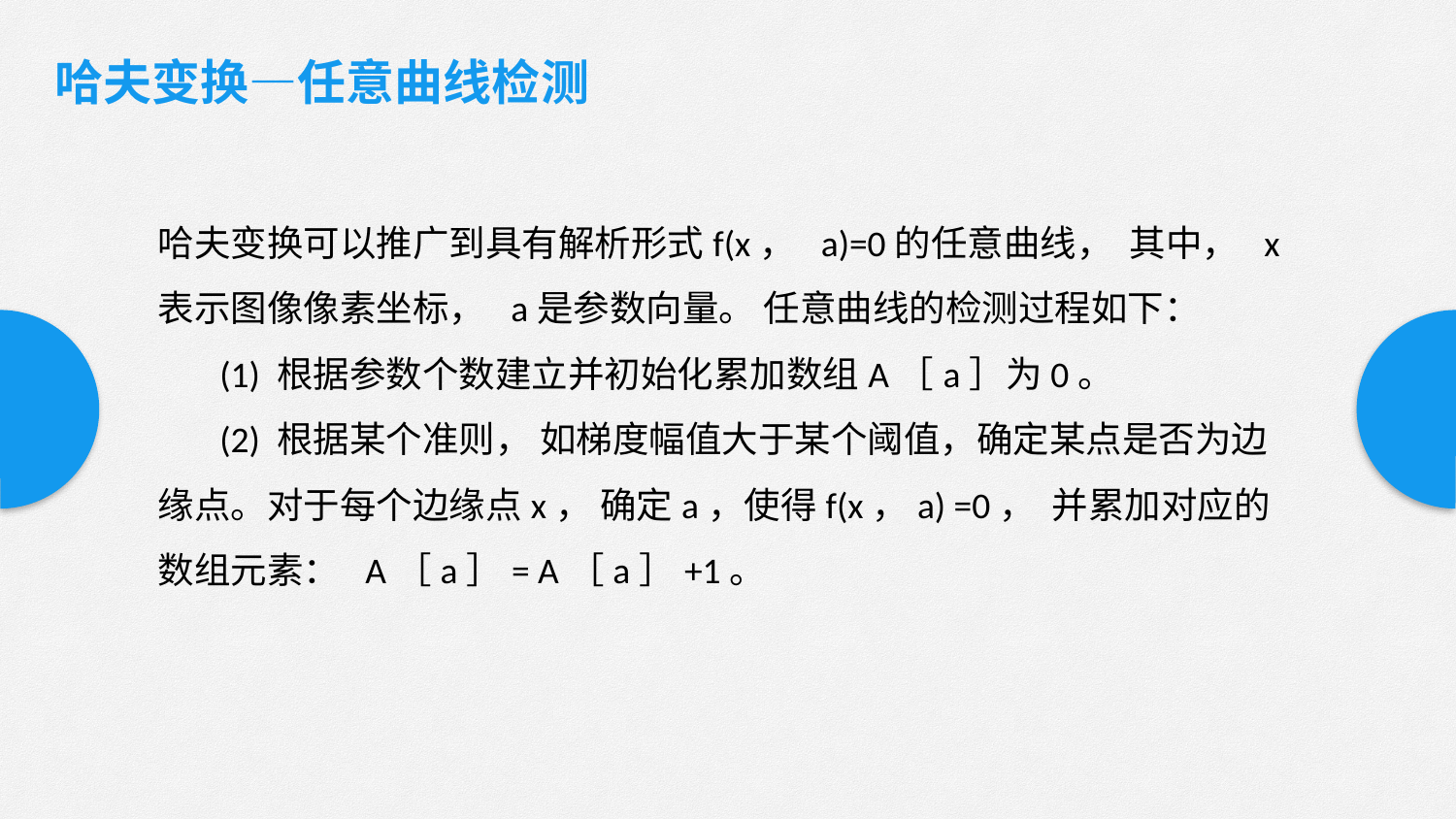

哈夫变换—任意曲线检测
哈夫变换可以推广到具有解析形式f(x，  a)=0的任意曲线，  其中，  x表示图像像素坐标，  a是参数向量。 任意曲线的检测过程如下：
  　(1) 根据参数个数建立并初始化累加数组A［a］为0。
  　(2) 根据某个准则， 如梯度幅值大于某个阈值，确定某点是否为边缘点。对于每个边缘点x， 确定a，使得f(x，a) =0，  并累加对应的数组元素：  A［a］= A［a］+1。